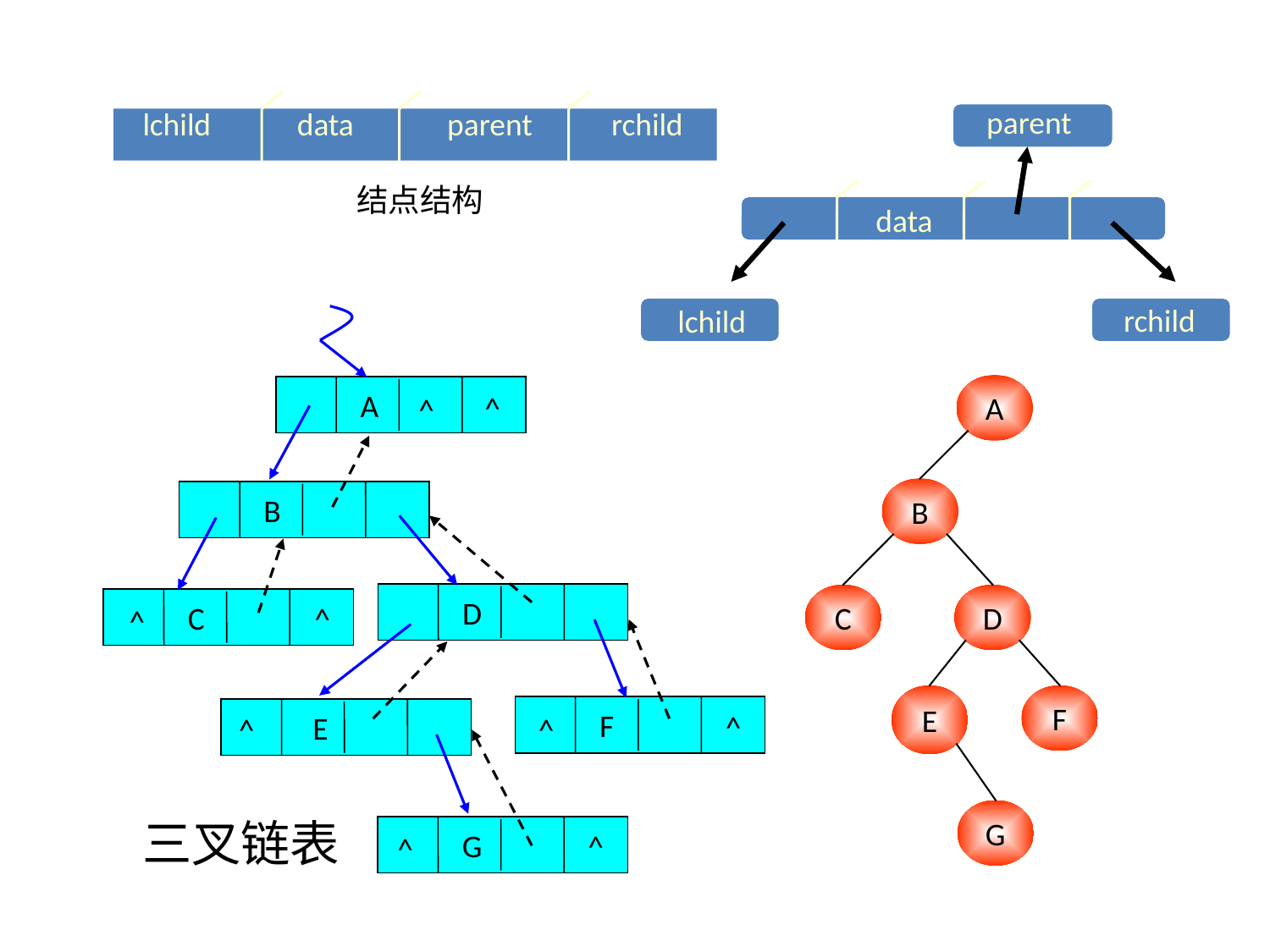

parent

data

rchild
lchild

lchild            data             parent           rchild

结点结构

^
          A

^

          B

          D

^
          C

^

^
          F

^
^
           E

^
^
          G

A
B
C
D
E
F
G
三叉链表